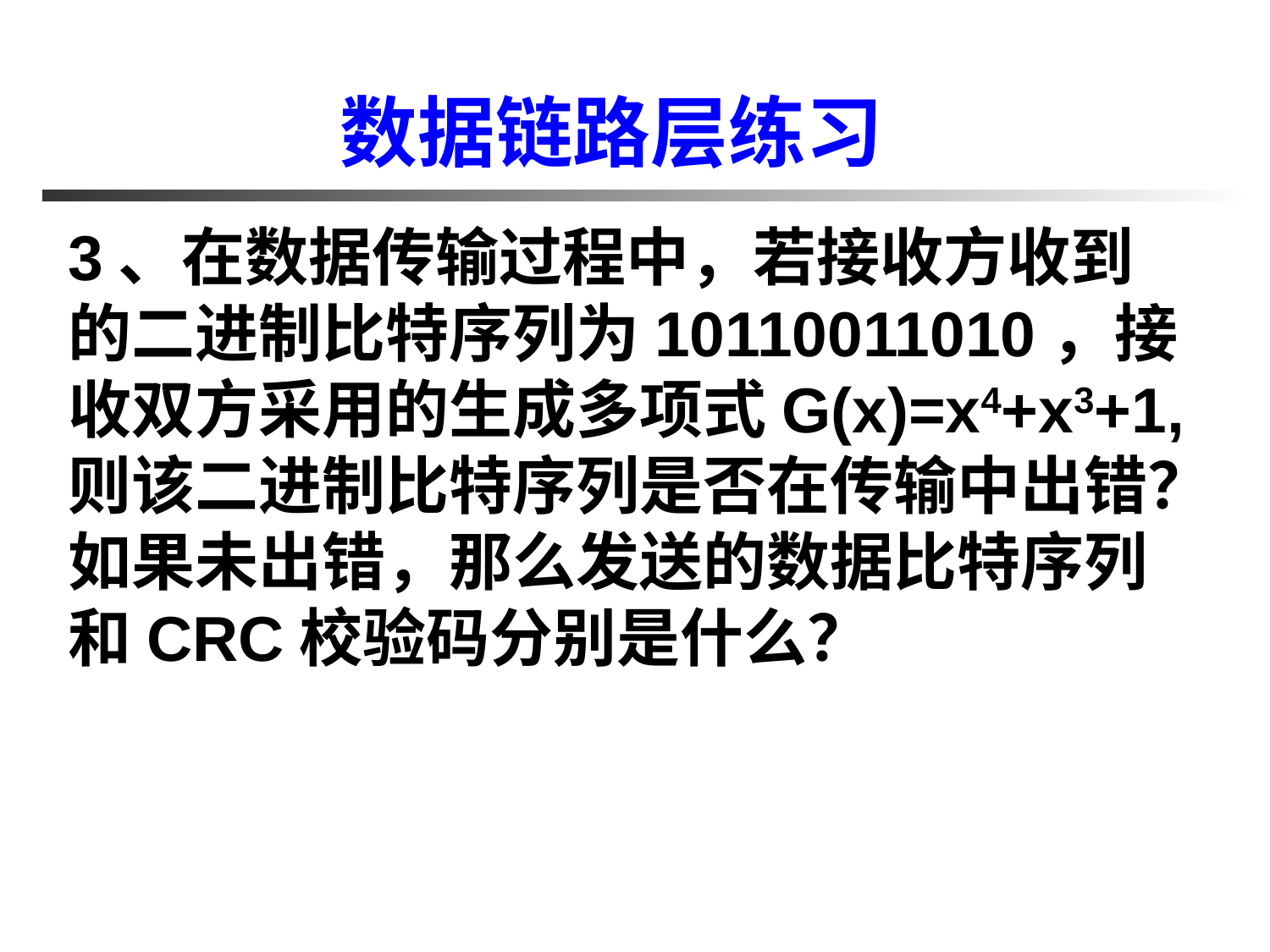

数据链路层练习
3、在数据传输过程中，若接收方收到的二进制比特序列为10110011010，接收双方采用的生成多项式G(x)=x4+x3+1,则该二进制比特序列是否在传输中出错？如果未出错，那么发送的数据比特序列和CRC校验码分别是什么？